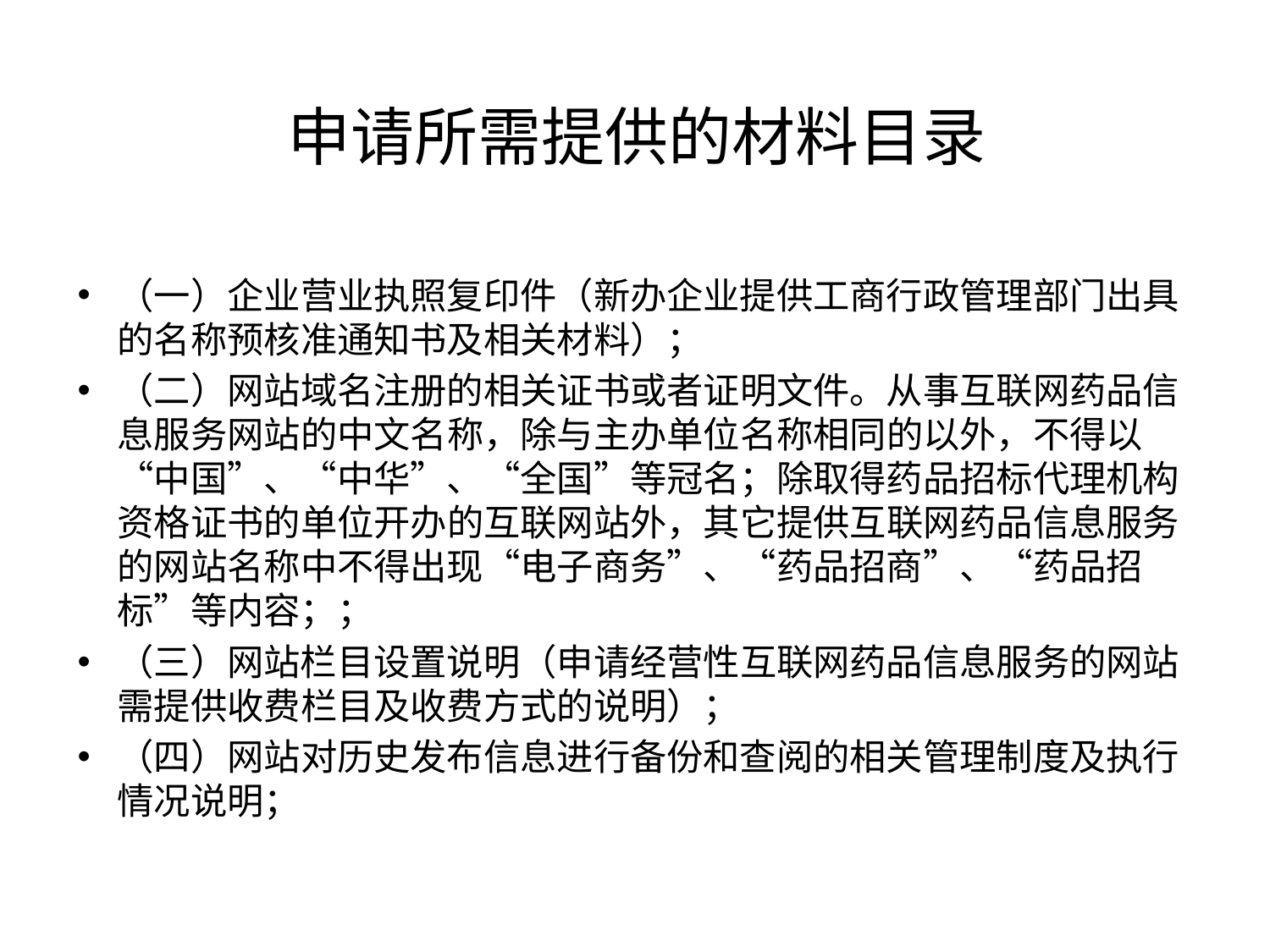

# 申请所需提供的材料目录
（一）企业营业执照复印件（新办企业提供工商行政管理部门出具的名称预核准通知书及相关材料）；
（二）网站域名注册的相关证书或者证明文件。从事互联网药品信息服务网站的中文名称，除与主办单位名称相同的以外，不得以“中国”、“中华”、“全国”等冠名；除取得药品招标代理机构资格证书的单位开办的互联网站外，其它提供互联网药品信息服务的网站名称中不得出现“电子商务”、“药品招商”、“药品招标”等内容；；
（三）网站栏目设置说明（申请经营性互联网药品信息服务的网站需提供收费栏目及收费方式的说明）；
（四）网站对历史发布信息进行备份和查阅的相关管理制度及执行情况说明；